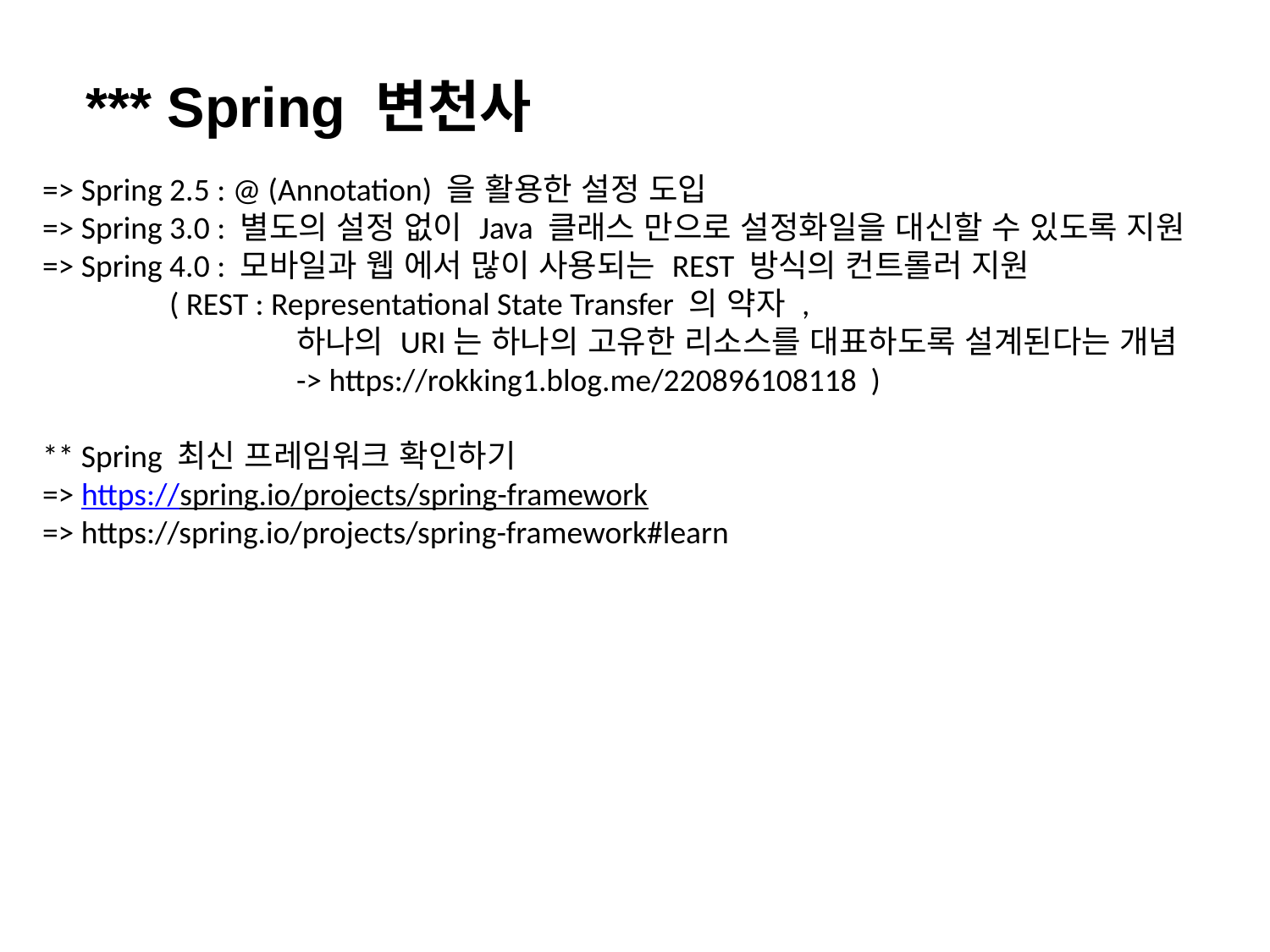

# *** Spring 변천사
=> Spring 2.5 : @ (Annotation) 을 활용한 설정 도입
=> Spring 3.0 : 별도의 설정 없이 Java 클래스 만으로 설정화일을 대신할 수 있도록 지원
=> Spring 4.0 : 모바일과 웹 에서 많이 사용되는 REST 방식의 컨트롤러 지원
	( REST : Representational State Transfer 의 약자 ,
		하나의 URI는 하나의 고유한 리소스를 대표하도록 설계된다는 개념
		-> https://rokking1.blog.me/220896108118  )

** Spring 최신 프레임워크 확인하기
=> https://spring.io/projects/spring-framework
=> https://spring.io/projects/spring-framework#learn